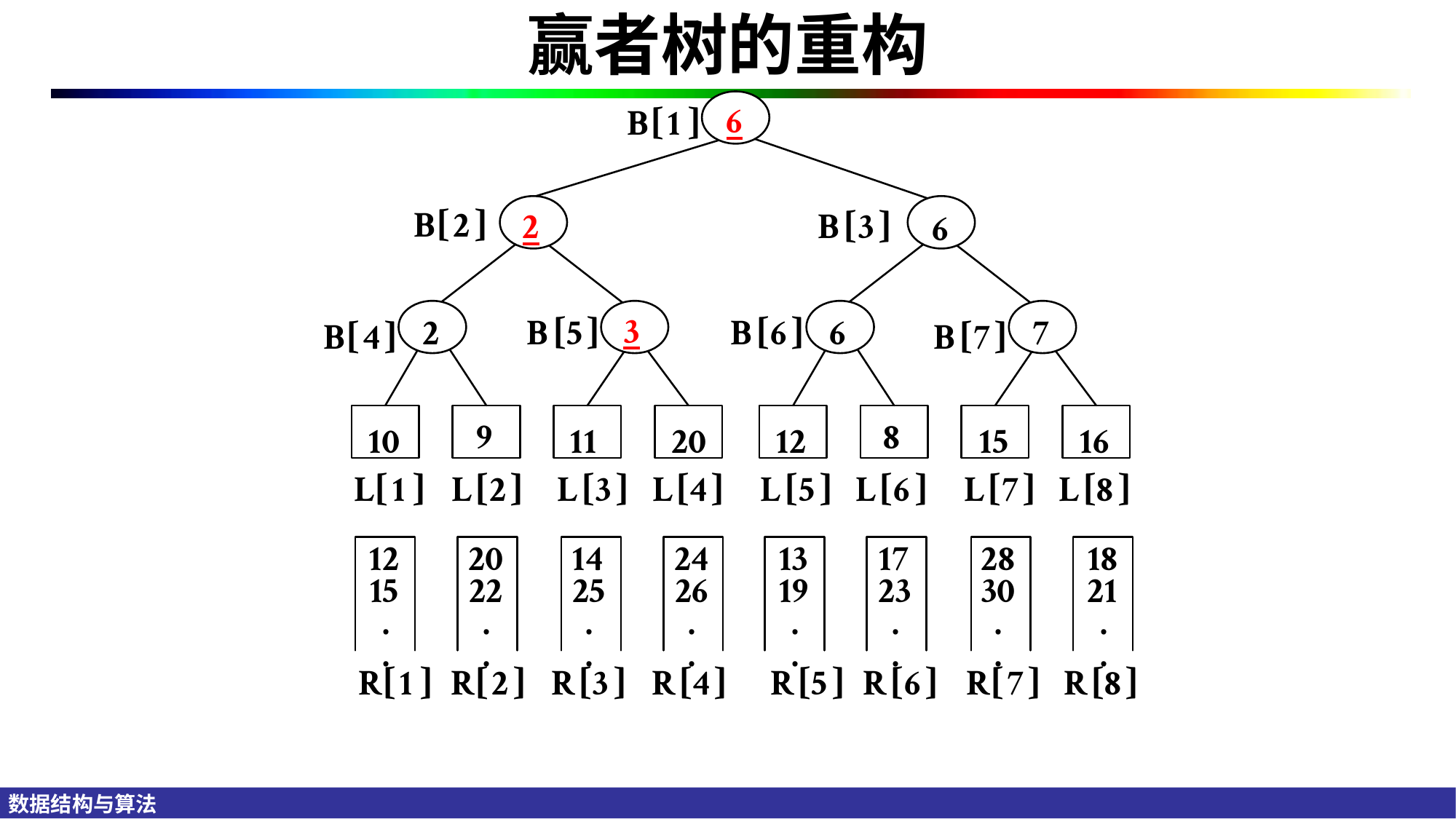

# 赢者树的重构

6
B
[
1
]

B
[
2
]
2
B
[
3
]
6

3
2
B
[
5
]
B
[
6
]
6
7
B
[
4
]
B
[
7
]

9
8
10
11
20
12
15
16
L
[
1
]
L
[
2
]
L
[
3
]
L
[
4
]
L
[
5
]
L
[
6
]
L
[
7
]
L
[
8
]
12
20
14
24
13
17
28
18

15
22
25
26
19
23
30
21
.
.
.
.
.
.
.
.
.
.
.
.
.
.
.
.
R
[
1
]
R
[
2
]
R
[
3
]
R
[
4
]
R
[
5
]
R
[
6
]
R
[
7
]
R
[
8
]